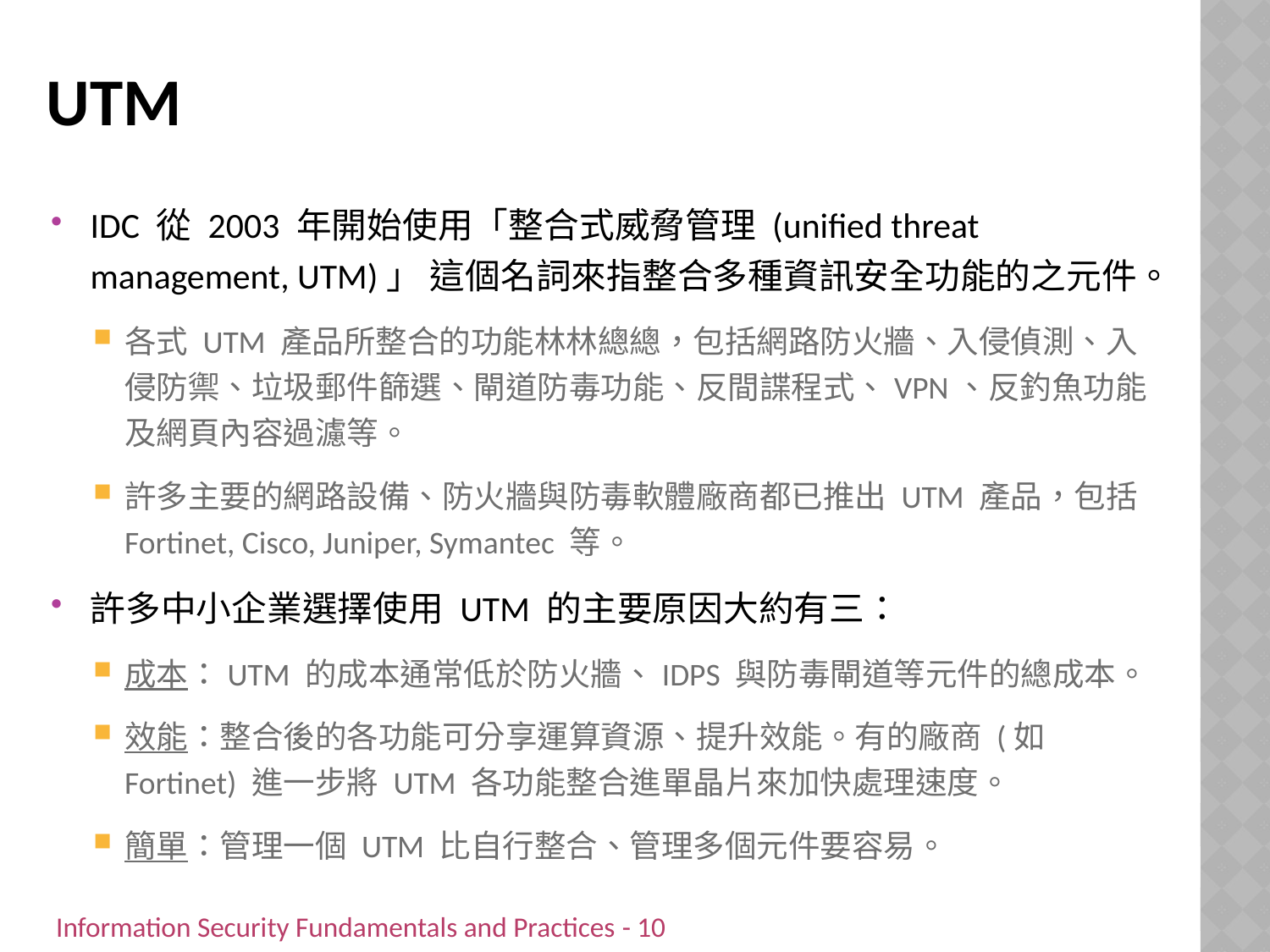

# UTM
IDC 從 2003 年開始使用「整合式威脅管理 (unified threat management, UTM)」 這個名詞來指整合多種資訊安全功能的之元件。
各式 UTM 產品所整合的功能林林總總，包括網路防火牆、入侵偵測、入侵防禦、垃圾郵件篩選、閘道防毒功能、反間諜程式、VPN、反釣魚功能及網頁內容過濾等。
許多主要的網路設備、防火牆與防毒軟體廠商都已推出 UTM 產品，包括 Fortinet, Cisco, Juniper, Symantec 等。
許多中小企業選擇使用 UTM 的主要原因大約有三：
成本：UTM 的成本通常低於防火牆、IDPS 與防毒閘道等元件的總成本。
效能：整合後的各功能可分享運算資源、提升效能。有的廠商 (如 Fortinet) 進一步將 UTM 各功能整合進單晶片來加快處理速度。
簡單：管理一個 UTM 比自行整合、管理多個元件要容易。